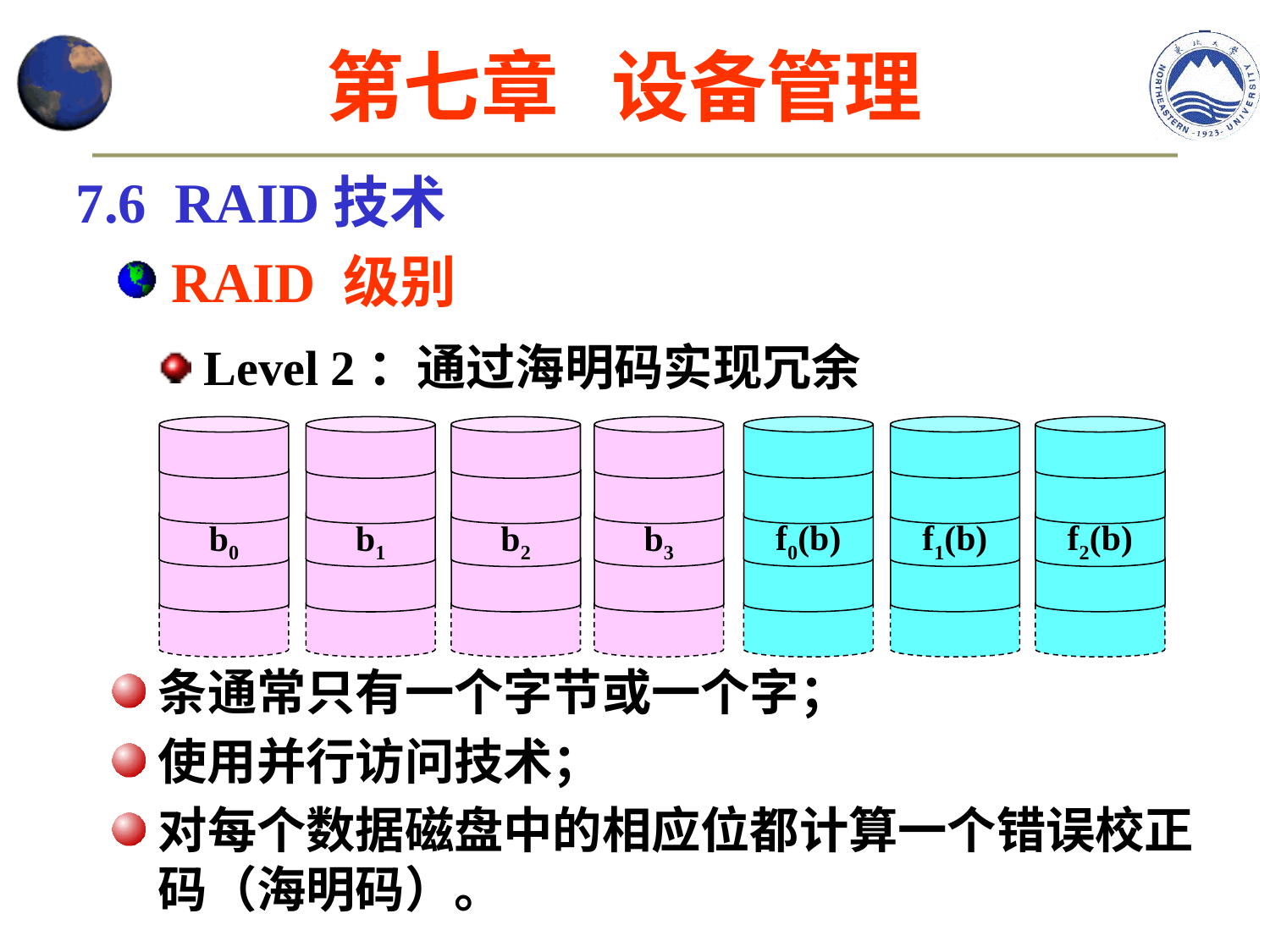

第七章   设备管理
7.6  RAID技术
 RAID 级别
Level 2：通过海明码实现冗余

b0
b1
b2
b3

f0(b)
f1(b)
f2(b)

条通常只有一个字节或一个字；
使用并行访问技术；
对每个数据磁盘中的相应位都计算一个错误校正码（海明码）。